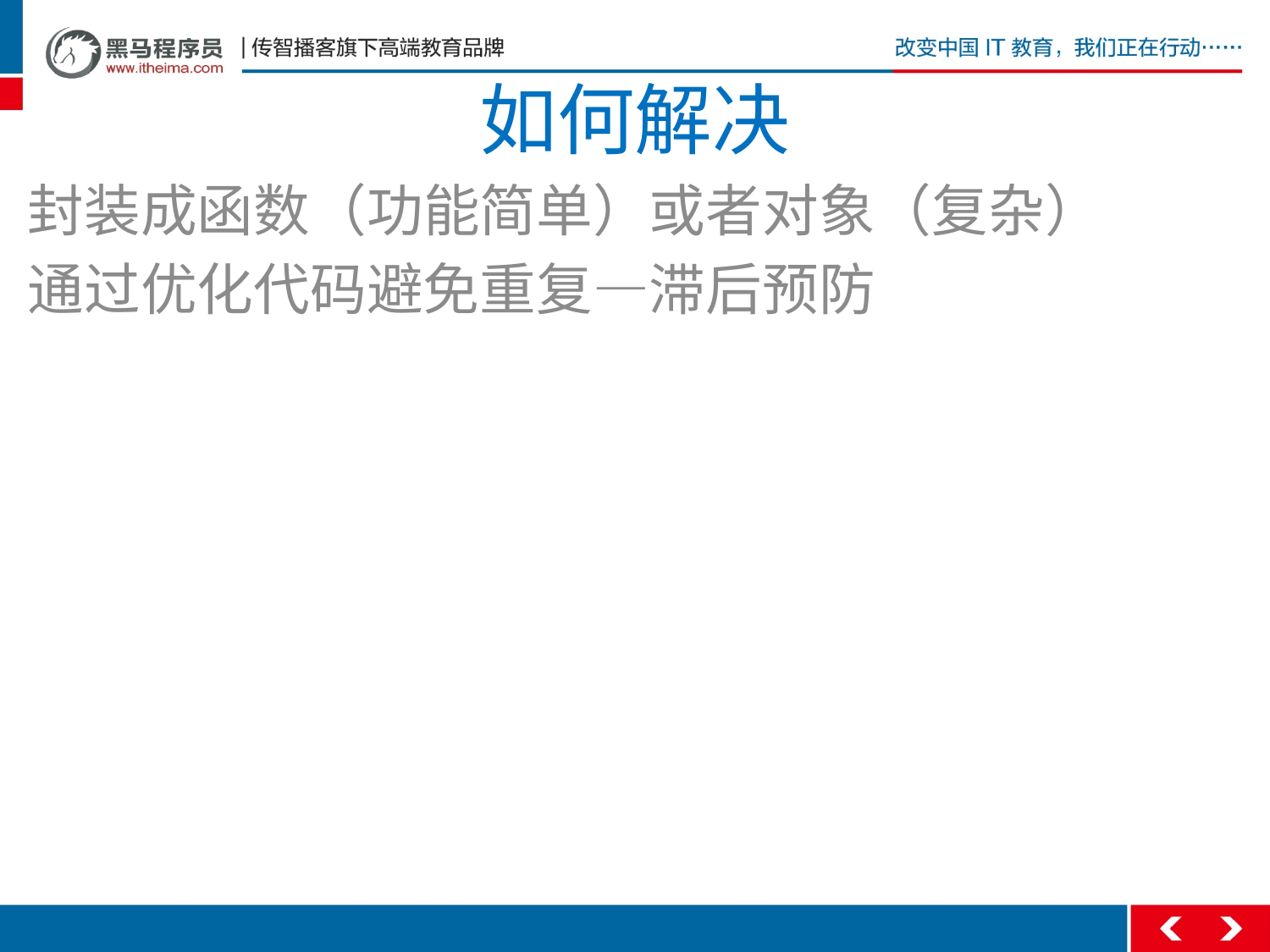

# 如何解决
封装成函数（功能简单）或者对象（复杂）
通过优化代码避免重复—滞后预防